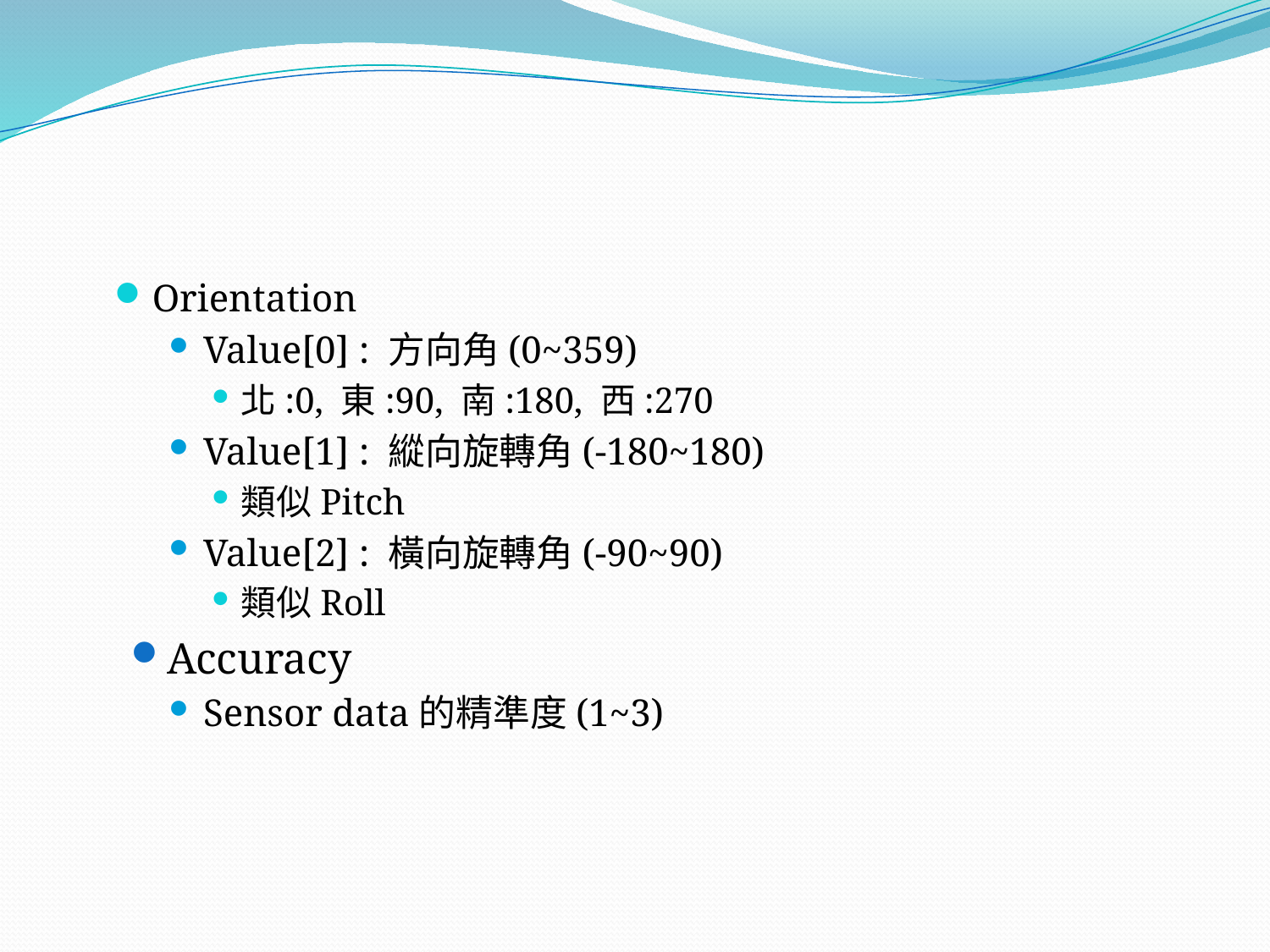

#
Orientation
Value[0] : 方向角(0~359)
北:0, 東:90, 南:180, 西:270
Value[1] : 縱向旋轉角(-180~180)
類似Pitch
Value[2] : 橫向旋轉角(-90~90)
類似Roll
Accuracy
Sensor data的精準度(1~3)